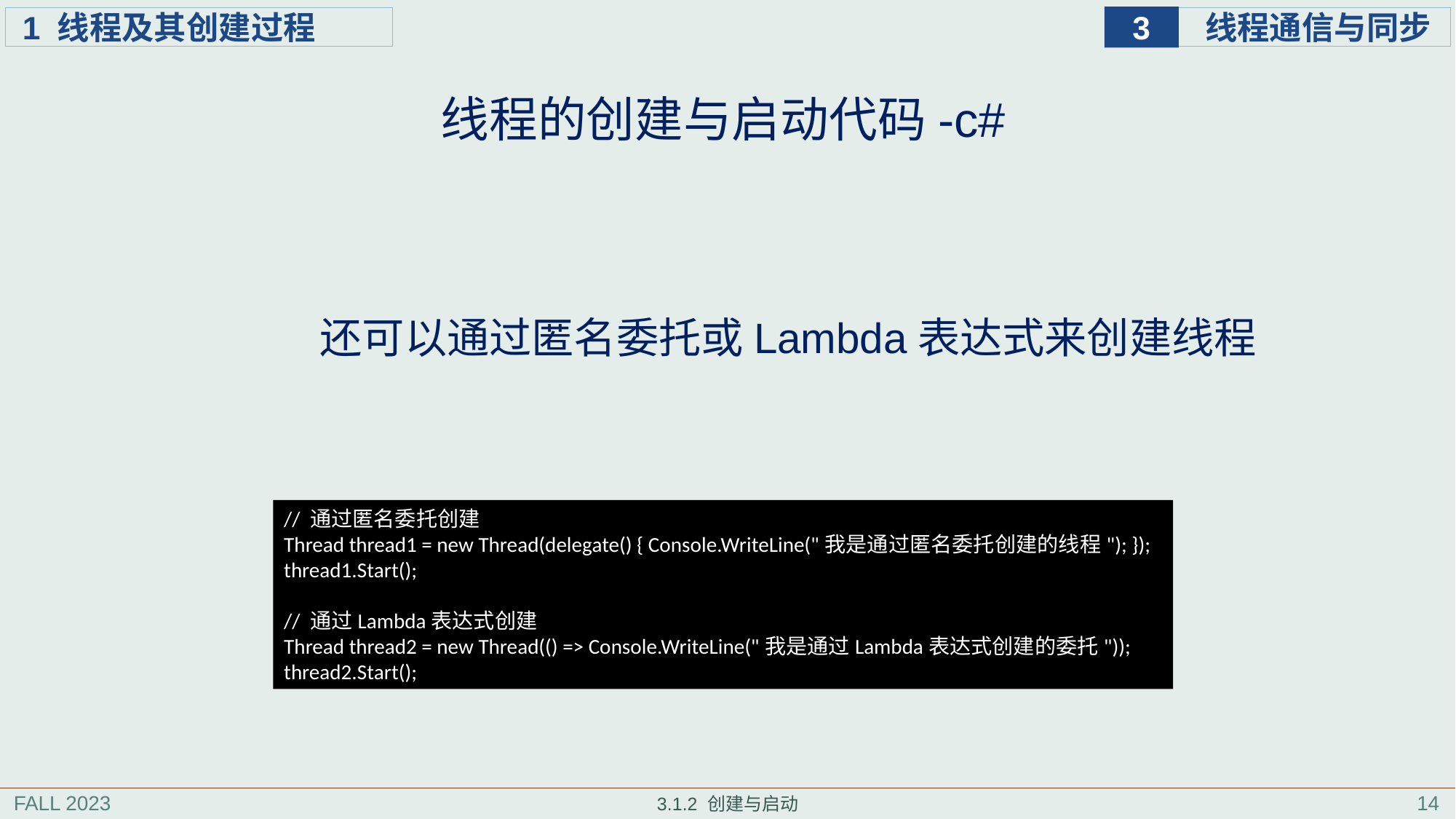

线程的创建与启动代码-c#
还可以通过匿名委托或Lambda表达式来创建线程
// 通过匿名委托创建
Thread thread1 = new Thread(delegate() { Console.WriteLine("我是通过匿名委托创建的线程"); });
thread1.Start();

// 通过Lambda表达式创建
Thread thread2 = new Thread(() => Console.WriteLine("我是通过Lambda表达式创建的委托"));
thread2.Start();
3.1.2 创建与启动